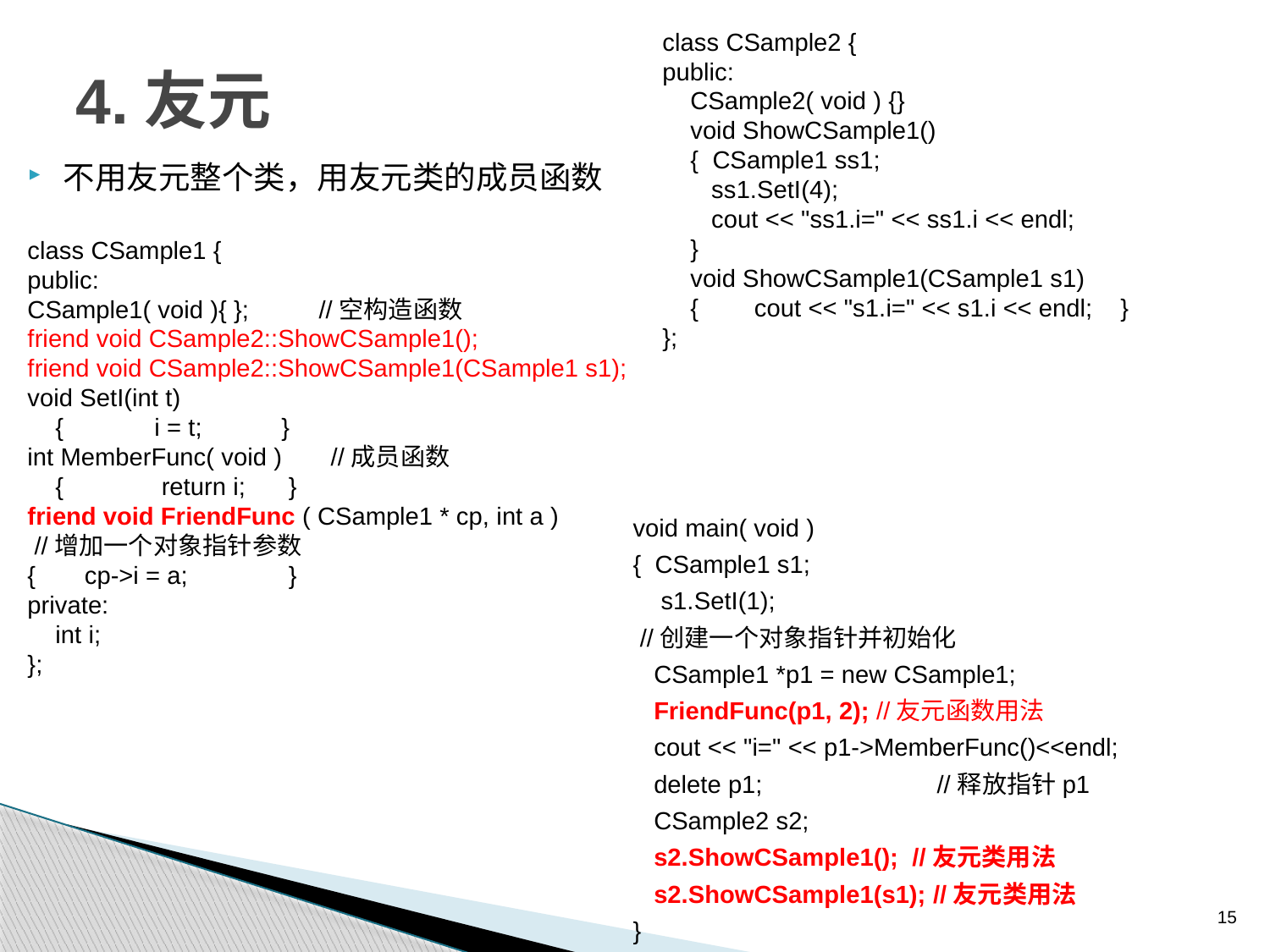

class CSample2 {
public:
    CSample2( void ) {}
    void ShowCSample1()
    {  CSample1 ss1;
       ss1.SetI(4);
       cout << "ss1.i=" << ss1.i << endl;
    }
    void ShowCSample1(CSample1 s1)
    {        cout << "s1.i=" << s1.i << endl;    }
};
# 4.友元
不用友元整个类，用友元类的成员函数

class CSample1 {
public:
CSample1( void ){ };          //空构造函数
friend void CSample2::ShowCSample1();
friend void CSample2::ShowCSample1(CSample1 s1);
void SetI(int t)
    {	i = t; 	}
int MemberFunc( void )       //成员函数
    {	 return i; 	 }
friend void FriendFunc ( CSample1 * cp, int a )
 //增加一个对象指针参数
{       cp->i = a;	 }
private:
    int i;
};
void main( void )
{  CSample1 s1;
    s1.SetI(1);
 //创建一个对象指针并初始化
   CSample1 *p1 = new CSample1;
   FriendFunc(p1, 2); //友元函数用法
   cout << "i=" << p1->MemberFunc()<<endl;
   delete p1;                         //释放指针p1
   CSample2 s2;
   s2.ShowCSample1();  //友元类用法
   s2.ShowCSample1(s1); //友元类用法
}
15